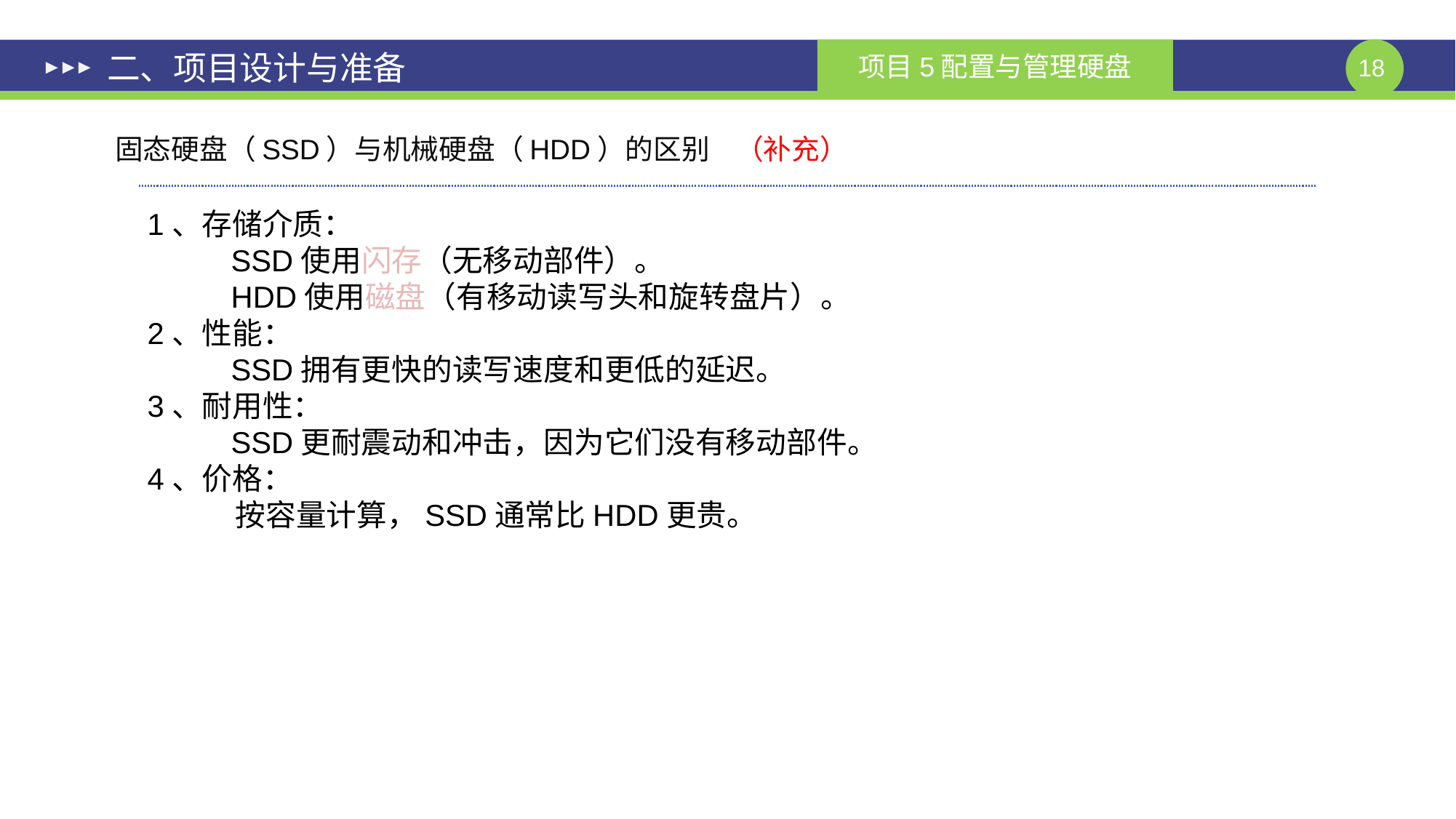

# 二、项目设计与准备
固态硬盘（SSD）与机械硬盘（HDD）的区别    （补充）

1、存储介质：
          SSD使用闪存（无移动部件）。
          HDD使用磁盘（有移动读写头和旋转盘片）。
2、性能：
          SSD拥有更快的读写速度和更低的延迟。
3、耐用性：
          SSD更耐震动和冲击，因为它们没有移动部件。
4、价格：
            按容量计算，SSD通常比HDD更贵。